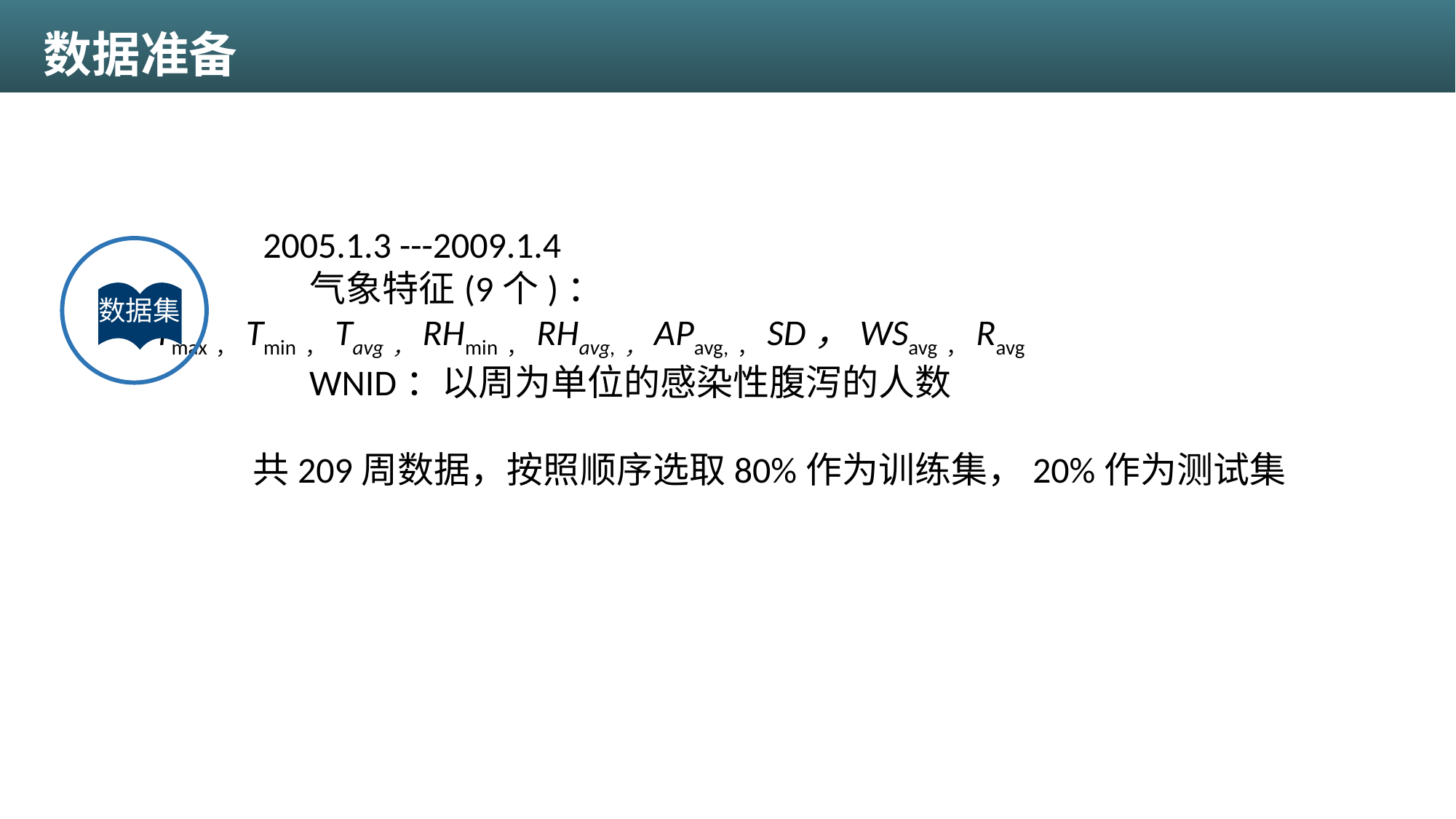

数据准备
	2005.1.3 ---2009.1.4
                  气象特征(9个)：Tmax，Tmin，Tavg，RHmin，RHavg,，APavg,，SD，WSavg，Ravg
                   WNID：以周为单位的感染性腹泻的人数

           共209周数据，按照顺序选取80%作为训练集，20%作为测试集

数据集